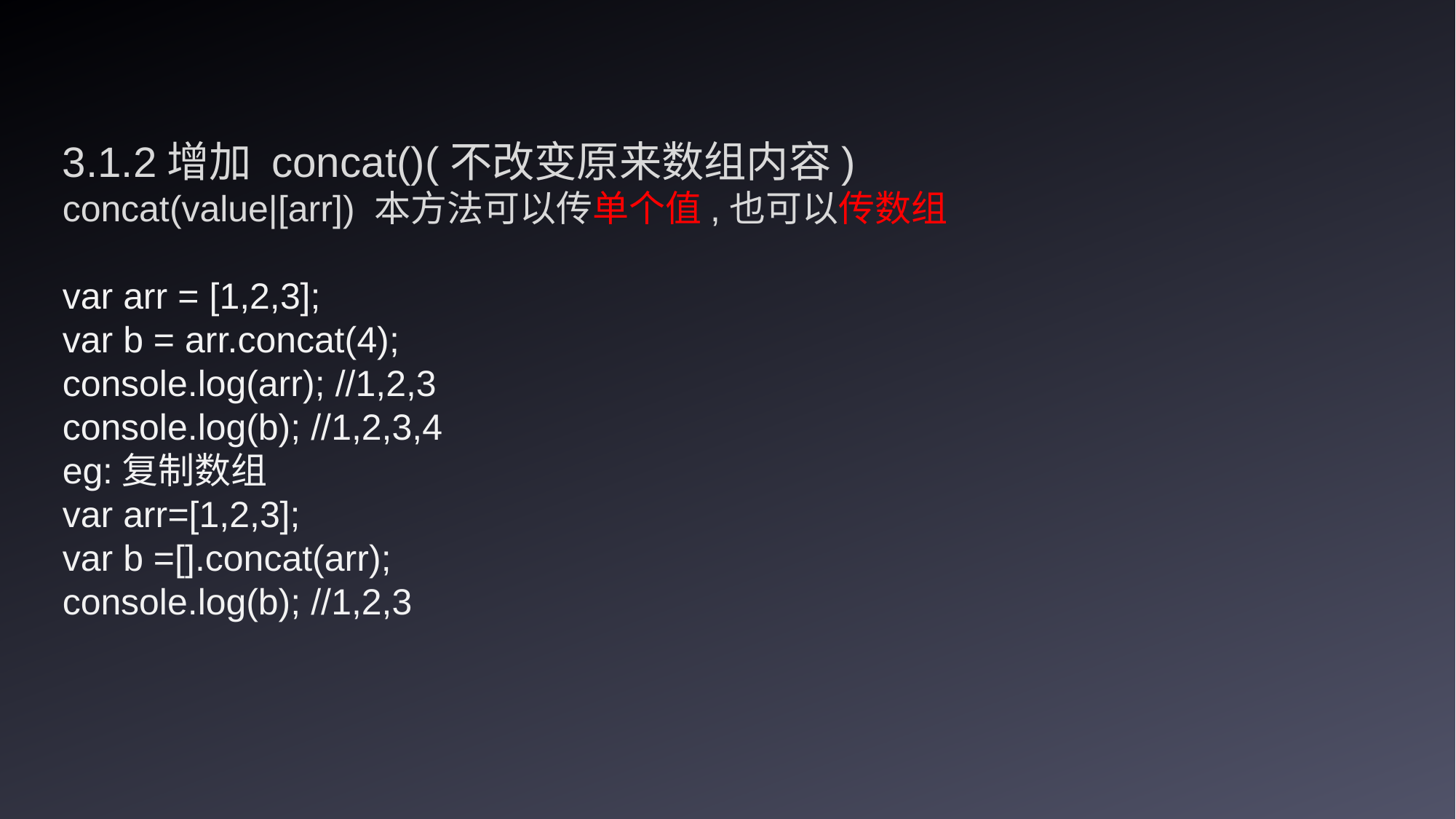

3.1.2增加 concat()(不改变原来数组内容)
concat(value|[arr]) 本方法可以传单个值,也可以传数组

var arr = [1,2,3];
var b = arr.concat(4);
console.log(arr); //1,2,3
console.log(b); //1,2,3,4
eg:复制数组
var arr=[1,2,3];
var b =[].concat(arr);
console.log(b); //1,2,3